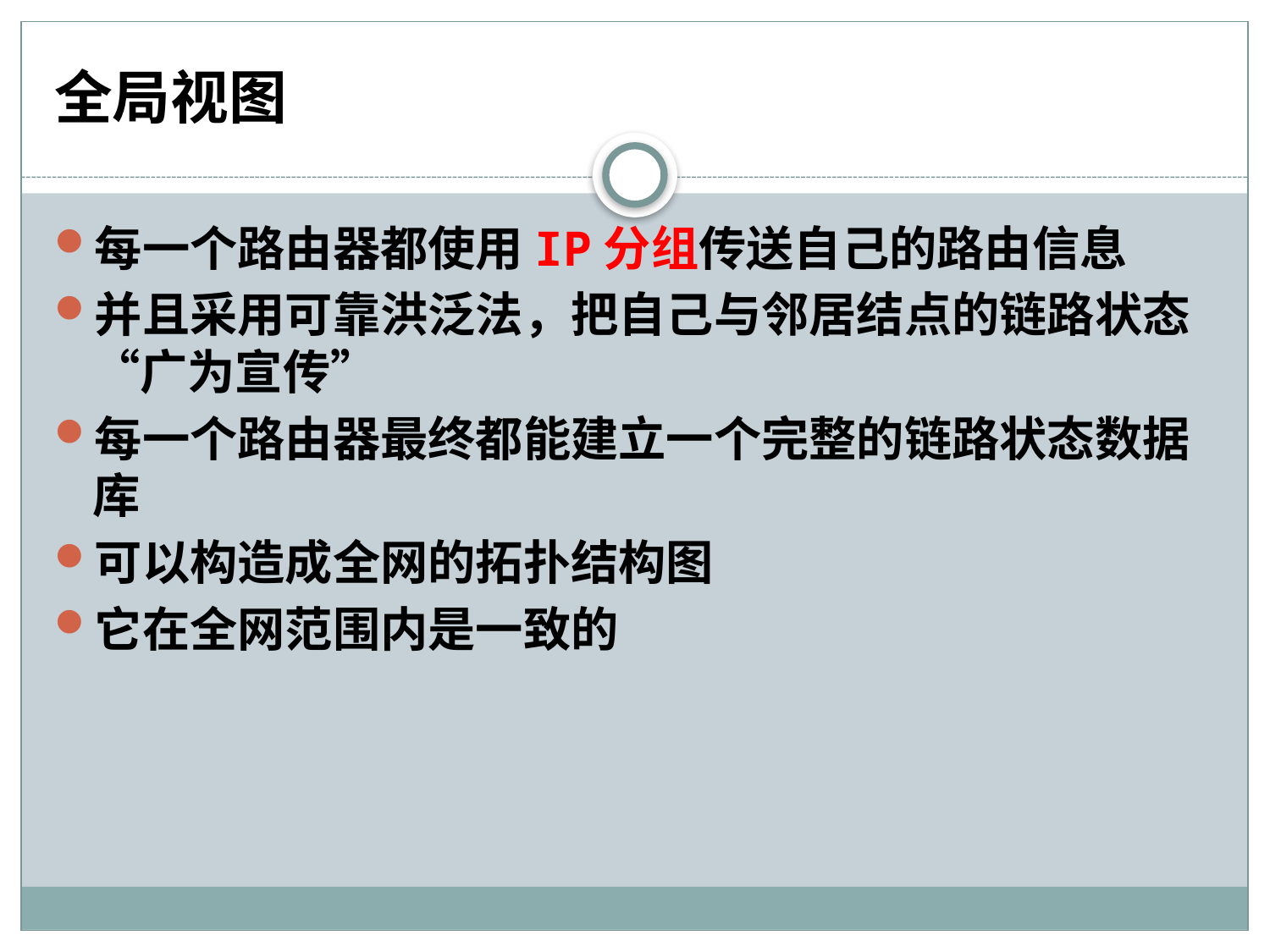

# 全局视图
每一个路由器都使用IP分组传送自己的路由信息
并且采用可靠洪泛法，把自己与邻居结点的链路状态“广为宣传”
每一个路由器最终都能建立一个完整的链路状态数据库
可以构造成全网的拓扑结构图
它在全网范围内是一致的